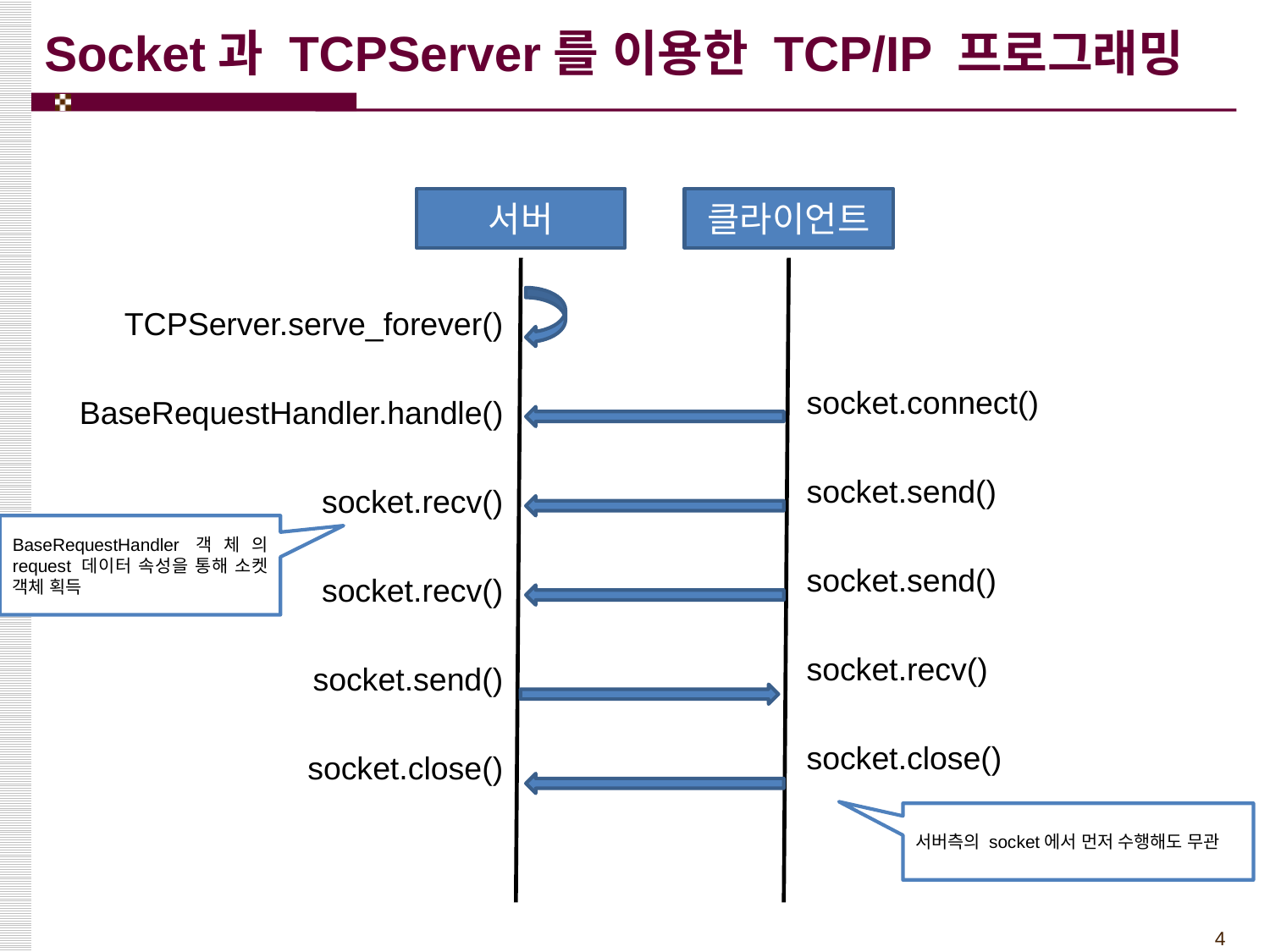

# Socket과 TCPServer를 이용한 TCP/IP 프로그래밍
서버
클라이언트

socket.connect()

socket.send()

socket.send()

socket.recv()

socket.close()

TCPServer.serve_forever()

BaseRequestHandler.handle()

socket.recv()

socket.recv()

socket.send()

socket.close()

BaseRequestHandler객체의 request 데이터 속성을 통해 소켓 객체 획득

서버측의 socket에서 먼저 수행해도 무관